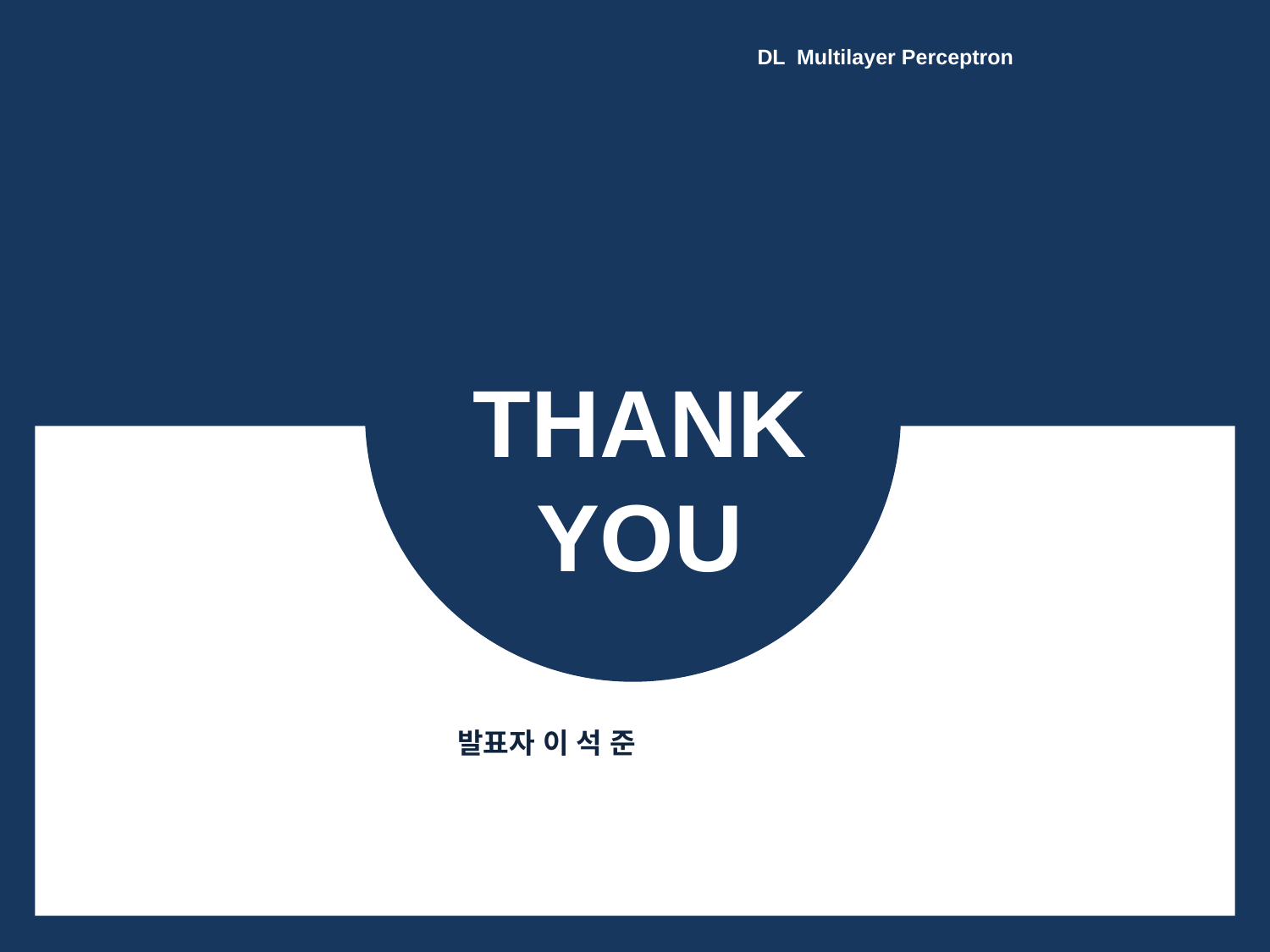

DL  Multilayer Perceptron

THANK
YOU

발표자 이 석 준